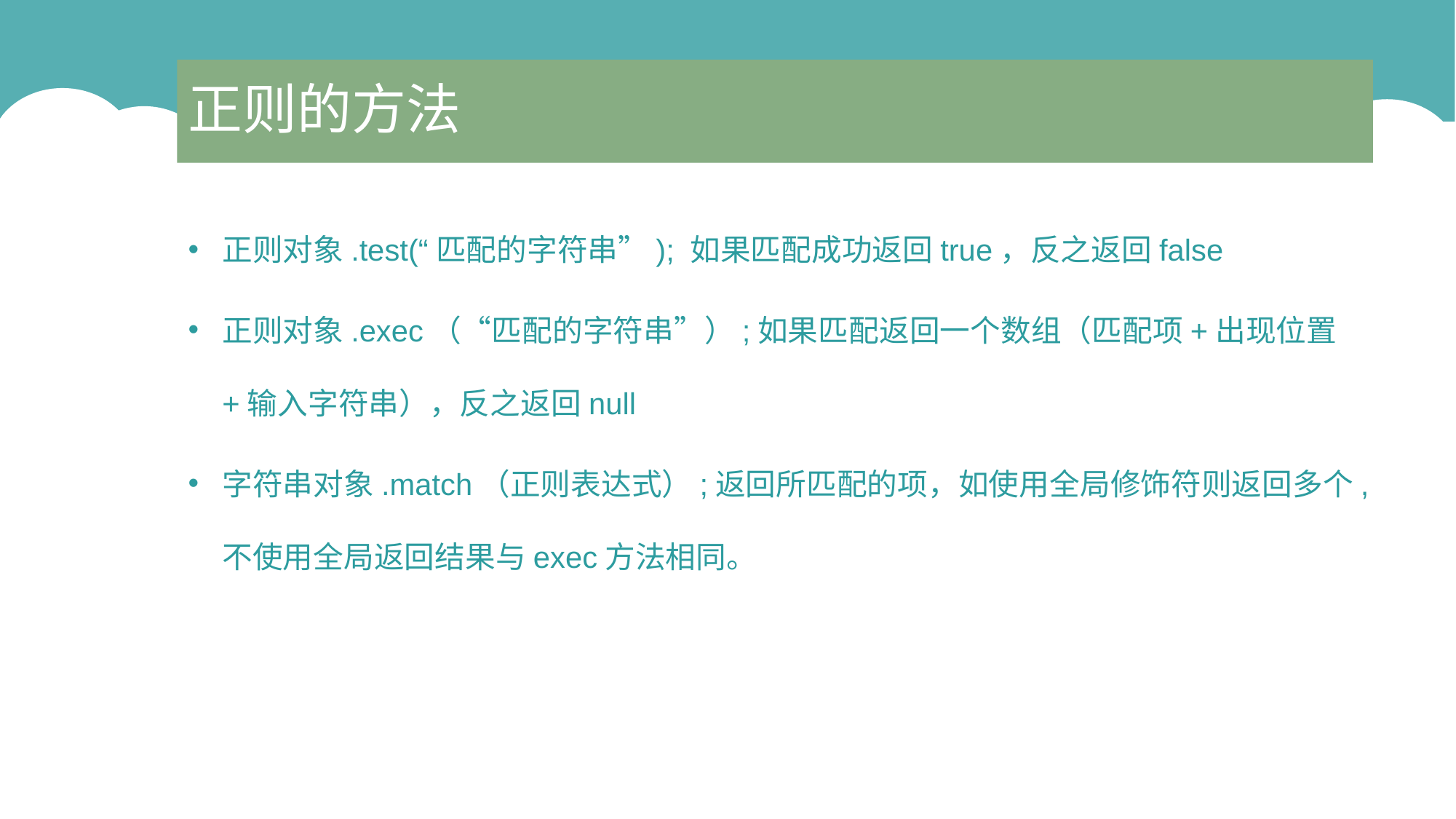

# 正则的方法
正则对象.test(“匹配的字符串”); 如果匹配成功返回true，反之返回false
正则对象.exec（“匹配的字符串”）;如果匹配返回一个数组（匹配项+出现位置+输入字符串），反之返回null
字符串对象.match（正则表达式）;返回所匹配的项，如使用全局修饰符则返回多个,不使用全局返回结果与exec方法相同。